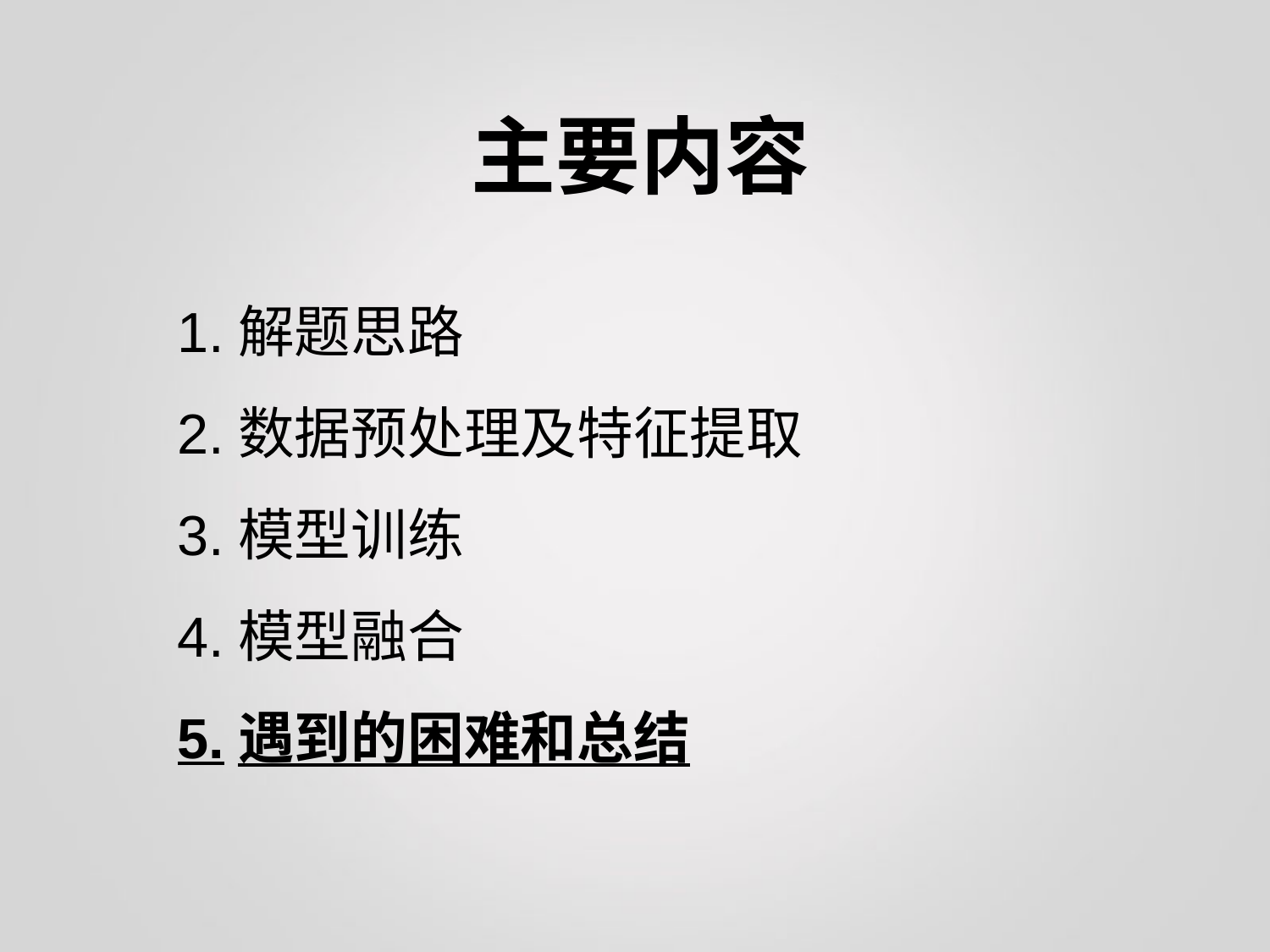

主要内容
1.解题思路
2.数据预处理及特征提取
3.模型训练
4.模型融合
5.遇到的困难和总结